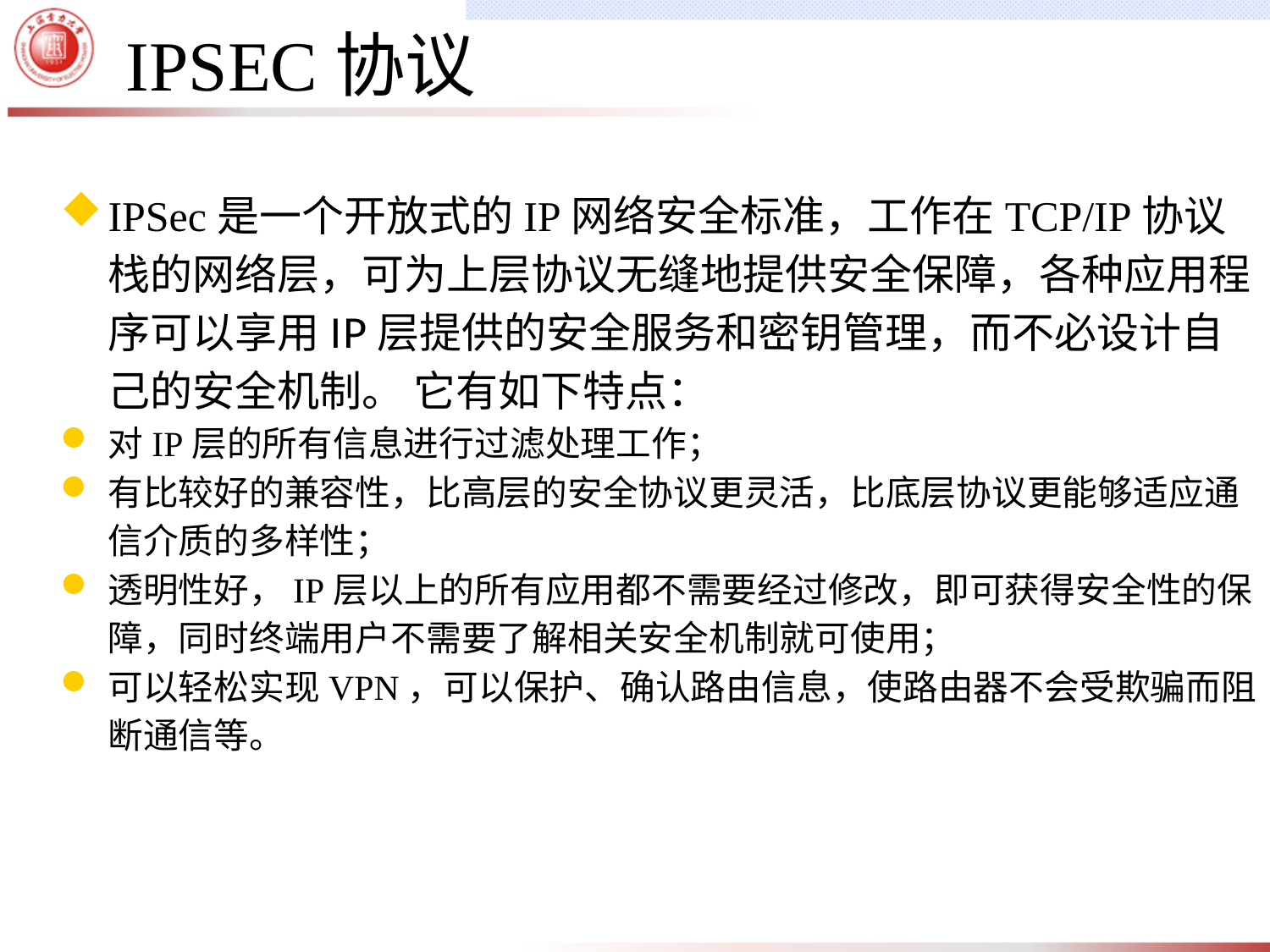

IPSEC协议
IPSec是一个开放式的IP网络安全标准，工作在TCP/IP协议栈的网络层，可为上层协议无缝地提供安全保障，各种应用程序可以享用IP层提供的安全服务和密钥管理，而不必设计自己的安全机制。 它有如下特点：
对IP层的所有信息进行过滤处理工作；
有比较好的兼容性，比高层的安全协议更灵活，比底层协议更能够适应通信介质的多样性；
透明性好，IP层以上的所有应用都不需要经过修改，即可获得安全性的保障，同时终端用户不需要了解相关安全机制就可使用；
可以轻松实现VPN，可以保护、确认路由信息，使路由器不会受欺骗而阻断通信等。